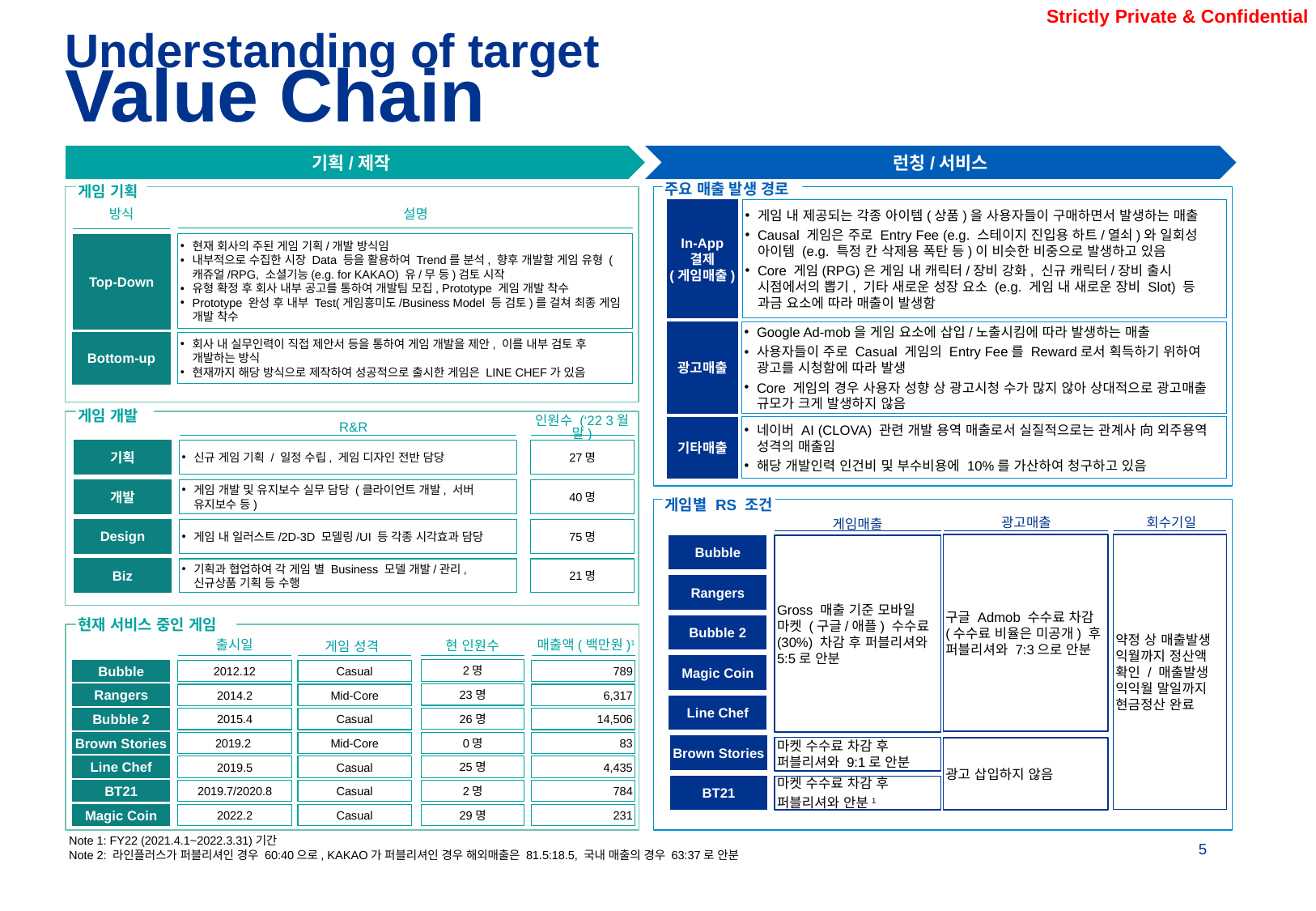

Understanding of target
Value Chain
기획/제작
런칭/서비스

게임 기획
주요 매출 발생 경로

In-App 결제
(게임매출)
게임 내 제공되는 각종 아이템(상품)을 사용자들이 구매하면서 발생하는 매출
Causal 게임은 주로 Entry Fee (e.g. 스테이지 진입용 하트/열쇠)와 일회성 아이템 (e.g. 특정 칸 삭제용 폭탄 등)이 비슷한 비중으로 발생하고 있음
Core 게임(RPG)은 게임 내 캐릭터/장비 강화, 신규 캐릭터/장비 출시 시점에서의 뽑기, 기타 새로운 성장 요소 (e.g. 게임 내 새로운 장비 Slot) 등 과금 요소에 따라 매출이 발생함
방식
설명
현재 회사의 주된 게임 기획/개발 방식임
내부적으로 수집한 시장 Data 등을 활용하여 Trend를 분석, 향후 개발할 게임 유형 (캐쥬얼/RPG, 소셜기능(e.g. for KAKAO) 유/무 등)검토 시작
유형 확정 후 회사 내부 공고를 통하여 개발팀 모집, Prototype 게임 개발 착수
Prototype 완성 후 내부 Test(게임흥미도/Business Model 등 검토)를 걸쳐 최종 게임 개발 착수
Top-Down
광고매출
Google Ad-mob을 게임 요소에 삽입/노출시킴에 따라 발생하는 매출
사용자들이 주로 Casual 게임의 Entry Fee를 Reward로서 획득하기 위하여 광고를 시청함에 따라 발생
Core 게임의 경우 사용자 성향 상 광고시청 수가 많지 않아 상대적으로 광고매출 규모가 크게 발생하지 않음
회사 내 실무인력이 직접 제안서 등을 통하여 게임 개발을 제안, 이를 내부 검토 후 개발하는 방식
현재까지 해당 방식으로 제작하여 성공적으로 출시한 게임은 LINE CHEF가 있음
Bottom-up
게임 개발

네이버 AI (CLOVA) 관련 개발 용역 매출로서 실질적으로는 관계사 向 외주용역 성격의 매출임
해당 개발인력 인건비 및 부수비용에 10%를 가산하여 청구하고 있음
기타매출
인원수 (‘22 3월말)
R&R
기획
신규 게임 기획 / 일정 수립, 게임 디자인 전반 담당
27명
개발
게임 개발 및 유지보수 실무 담당 (클라이언트 개발, 서버 유지보수 등)
40명
게임별 RS 조건

광고매출
회수기일
게임매출
Design
게임 내 일러스트/2D-3D 모델링/UI 등 각종 시각효과 담당
75명
구글 Admob 수수료 차감 (수수료 비율은 미공개) 후 퍼블리셔와 7:3으로 안분
약정 상 매출발생 익월까지 정산액 확인 / 매출발생 익익월 말일까지 현금정산 완료
Gross 매출 기준 모바일 마켓 (구글/애플) 수수료(30%) 차감 후 퍼블리셔와 5:5로 안분
Bubble
기획과 협업하여 각 게임 별 Business 모델 개발/관리, 신규상품 기획 등 수행
21명
Biz
Rangers
현재 서비스 중인 게임
Bubble 2

매출액(백만원)1
출시일
현 인원수
게임 성격
Magic Coin
2명
Bubble
2012.12
Casual
789
23명
Rangers
2014.2
Mid-Core
6,317
Line Chef
26명
Bubble 2
2015.4
Casual
14,506
0명
Brown Stories
2019.2
Mid-Core
83
Brown Stories
마켓 수수료 차감 후 퍼블리셔와 9:1로 안분
광고 삽입하지 않음
25명
Line Chef
2019.5
Casual
4,435
BT21
마켓 수수료 차감 후
퍼블리셔와 안분1
2명
BT21
2019.7/2020.8
Casual
784
2022.2
Casual
29명
231
Magic Coin
Note 1: FY22 (2021.4.1~2022.3.31)기간
Note 2: 라인플러스가 퍼블리셔인 경우 60:40으로, KAKAO가 퍼블리셔인 경우 해외매출은 81.5:18.5, 국내 매출의 경우 63:37로 안분